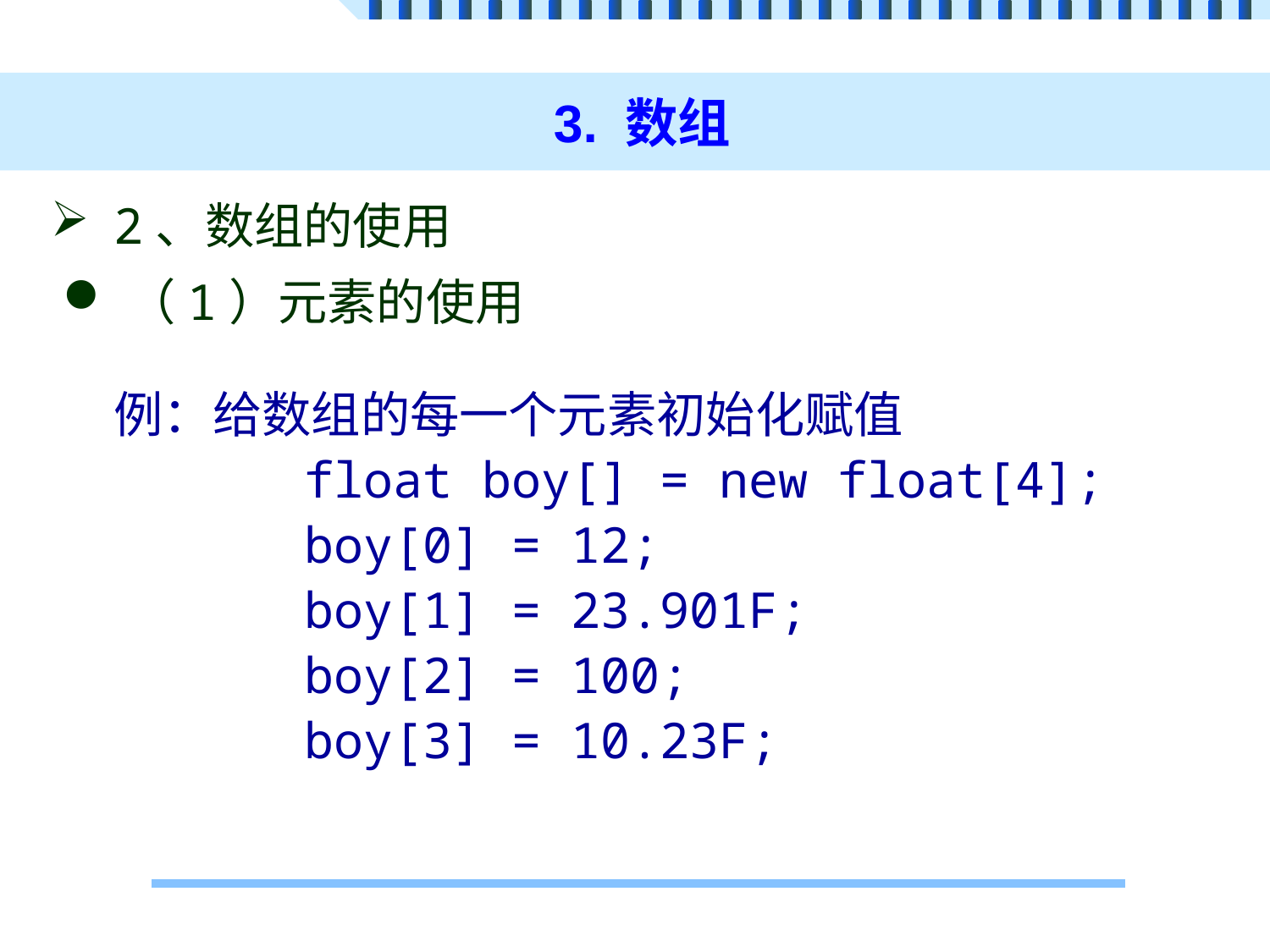

# 3. 数组
2、数组的使用
（1）元素的使用
例：给数组的每一个元素初始化赋值
		float boy[] = new float[4];
		boy[0] = 12;
		boy[1] = 23.901F;
		boy[2] = 100;
		boy[3] = 10.23F;